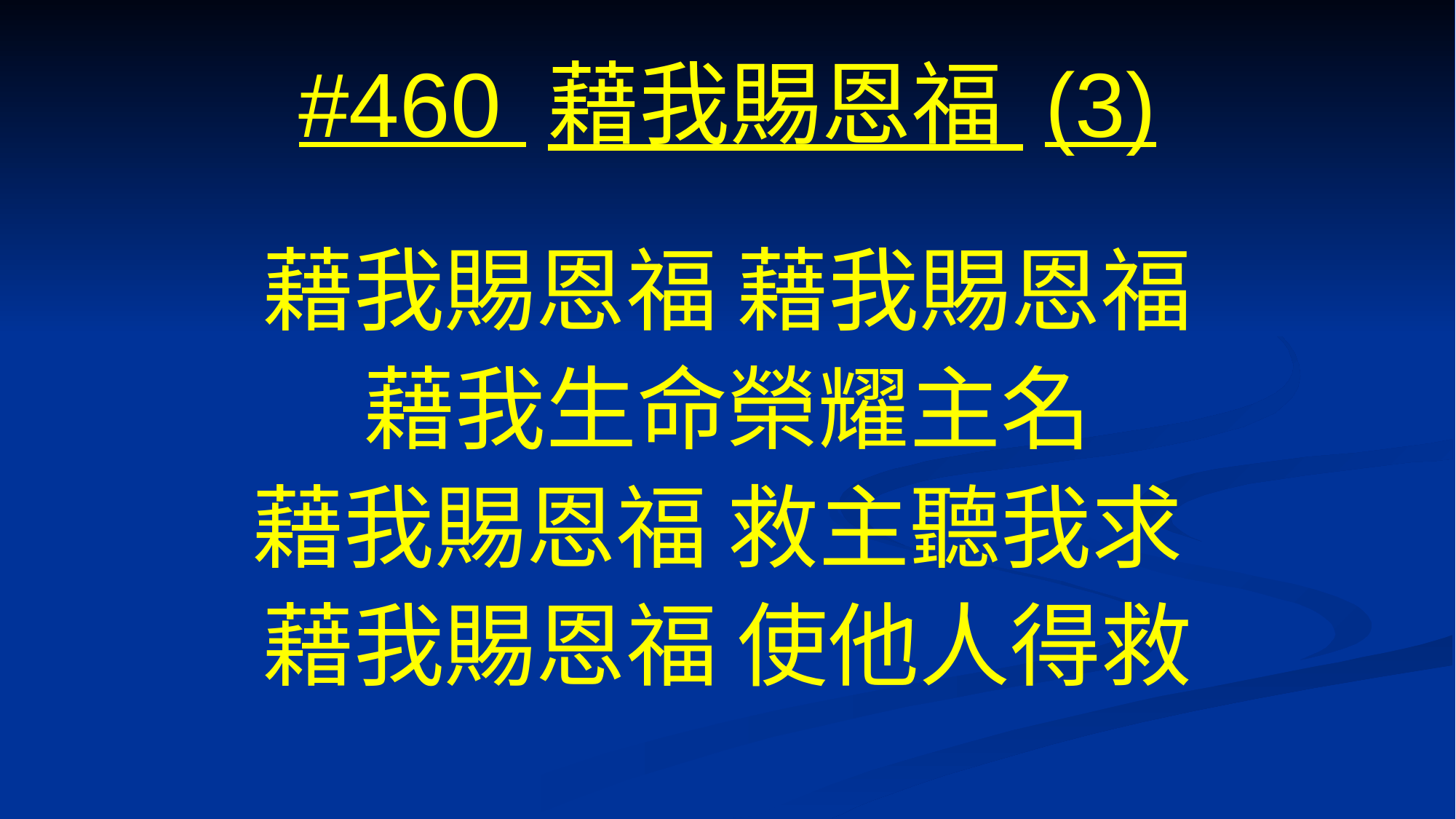

# #460 藉我賜恩福 (3)
藉我賜恩福 藉我賜恩福
藉我生命榮耀主名
藉我賜恩福 救主聽我求
藉我賜恩福 使他人得救